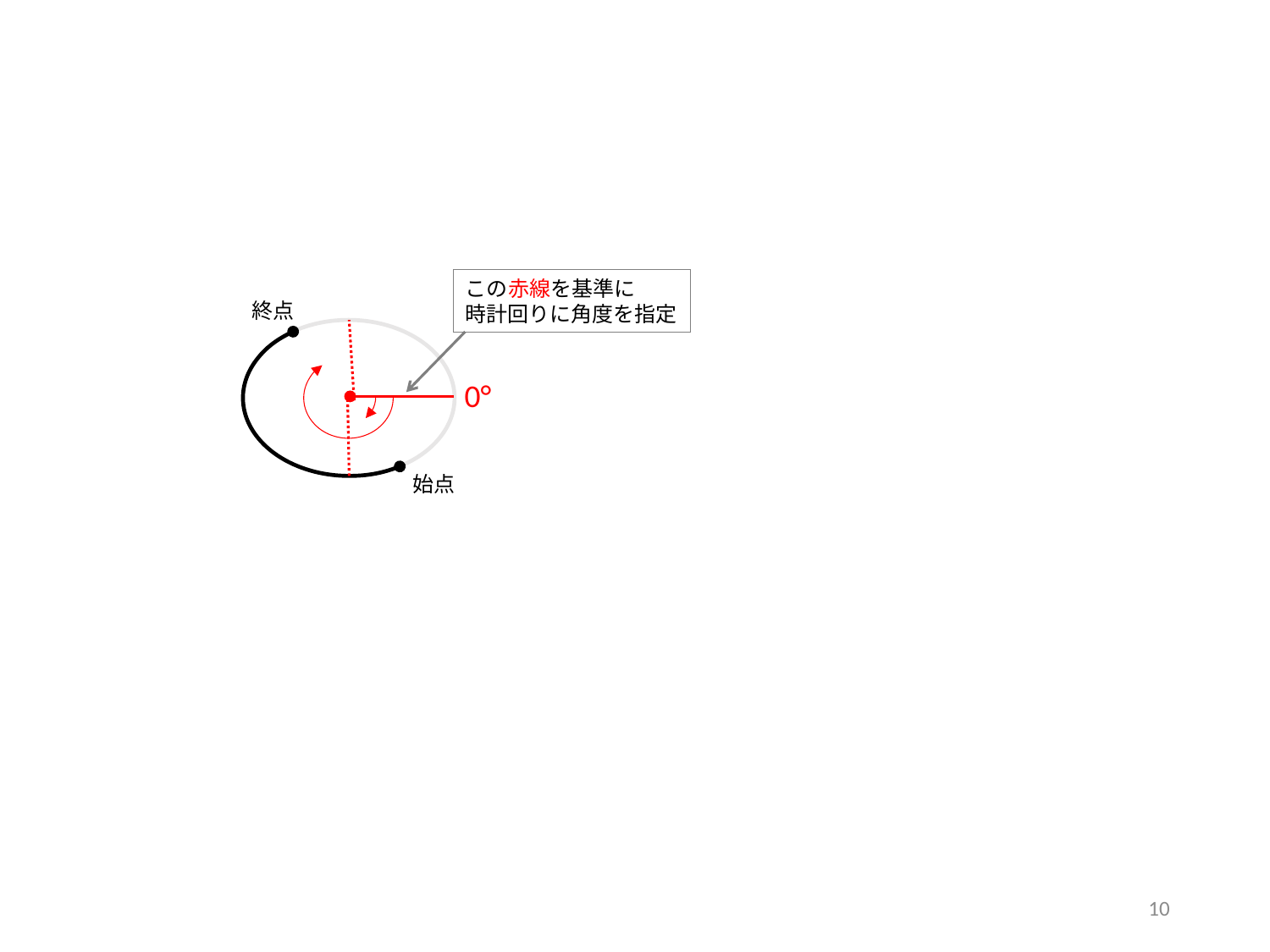

#
この赤線を基準に
時計回りに角度を指定
終点

0°

始点

10